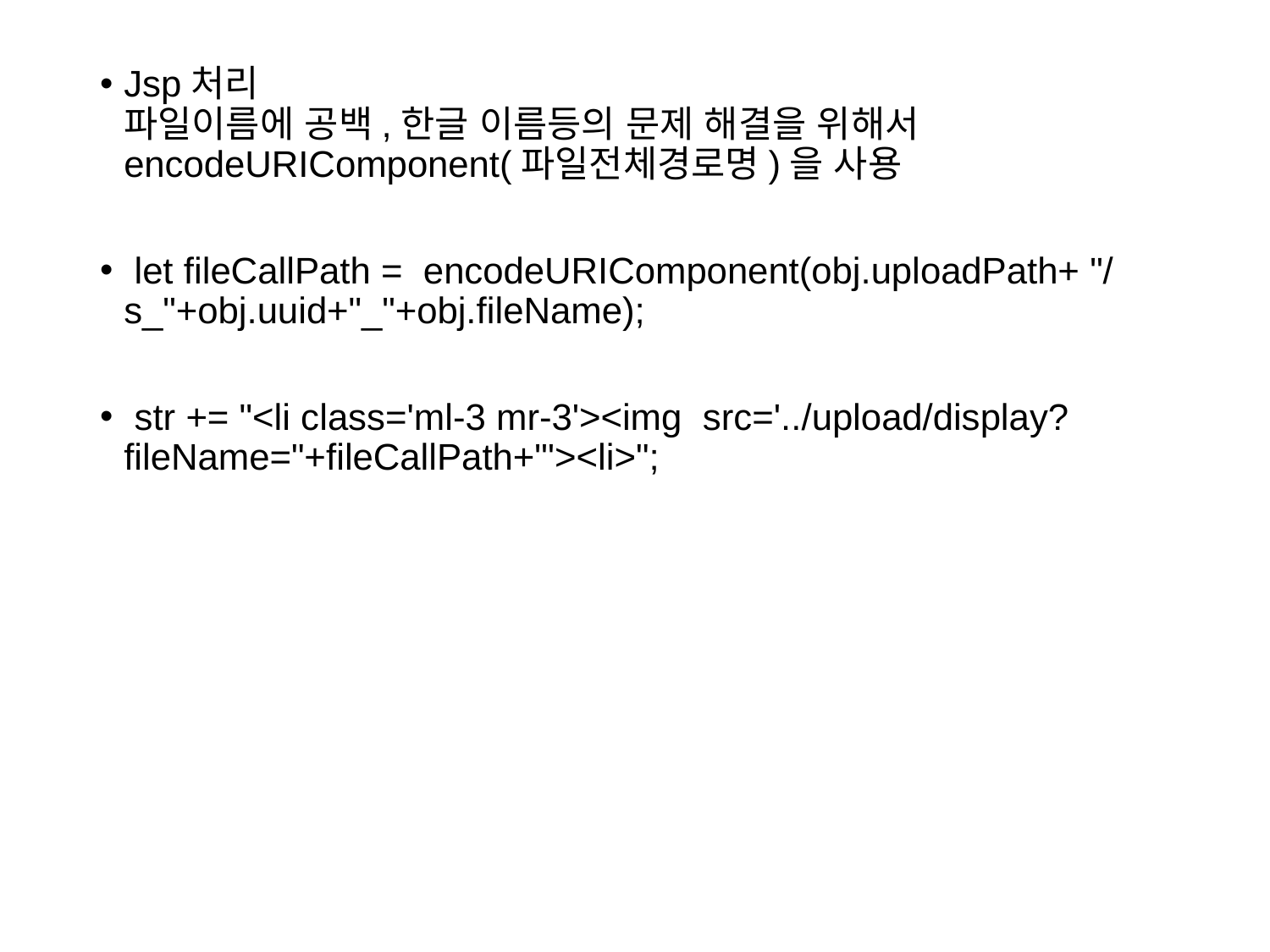

Jsp처리
파일이름에 공백,한글 이름등의 문제 해결을 위해서
encodeURIComponent(파일전체경로명)을 사용

 let fileCallPath =  encodeURIComponent(obj.uploadPath+ "/s_"+obj.uuid+"_"+obj.fileName);

 str += "<li class='ml-3 mr-3'><img  src='../upload/display?fileName="+fileCallPath+"'><li>";